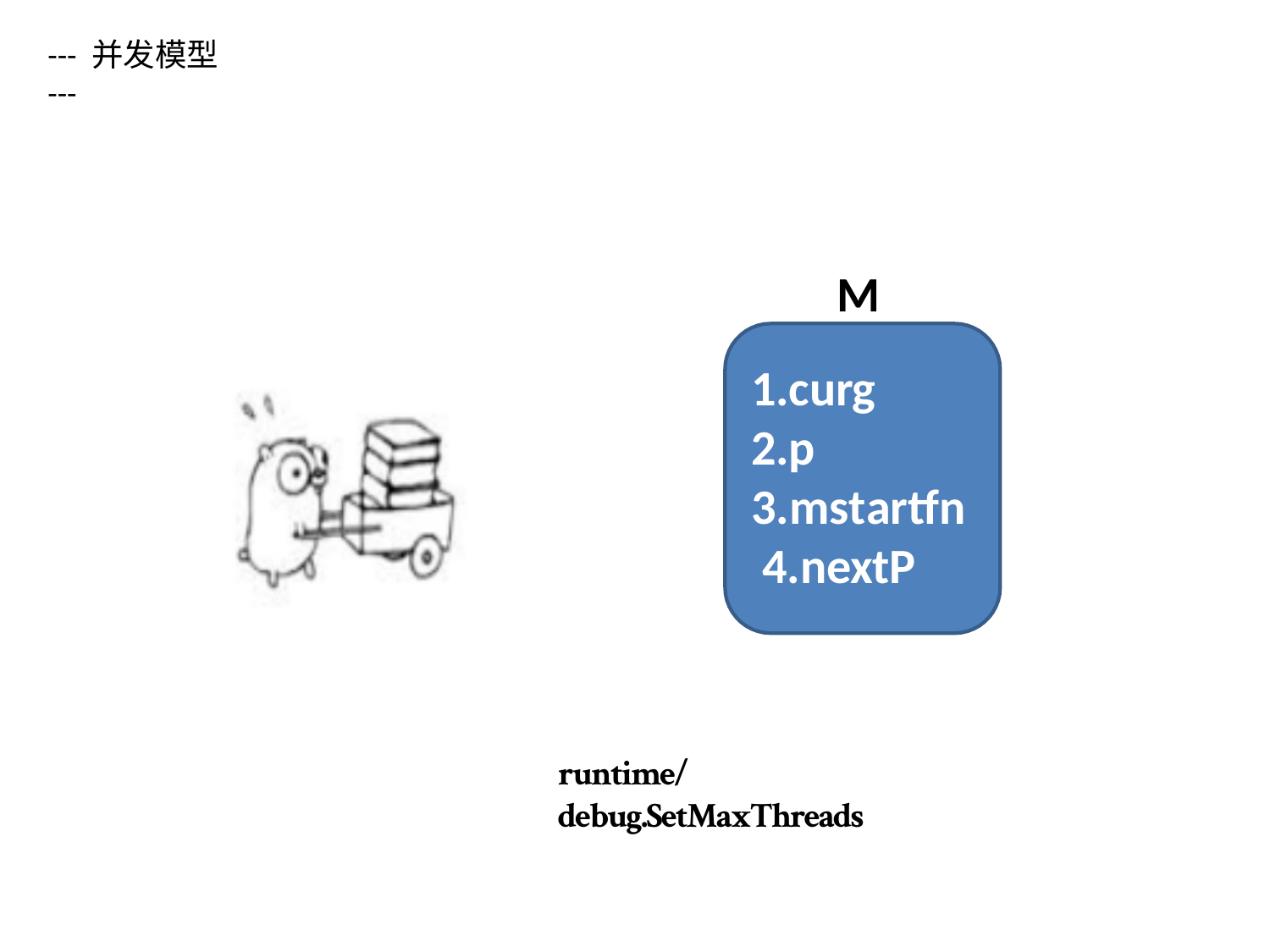

--- 并发模型 ---
M
1.curg
2.p  3.mstartfn  4.nextP

runtime/debug.SetMaxThreads